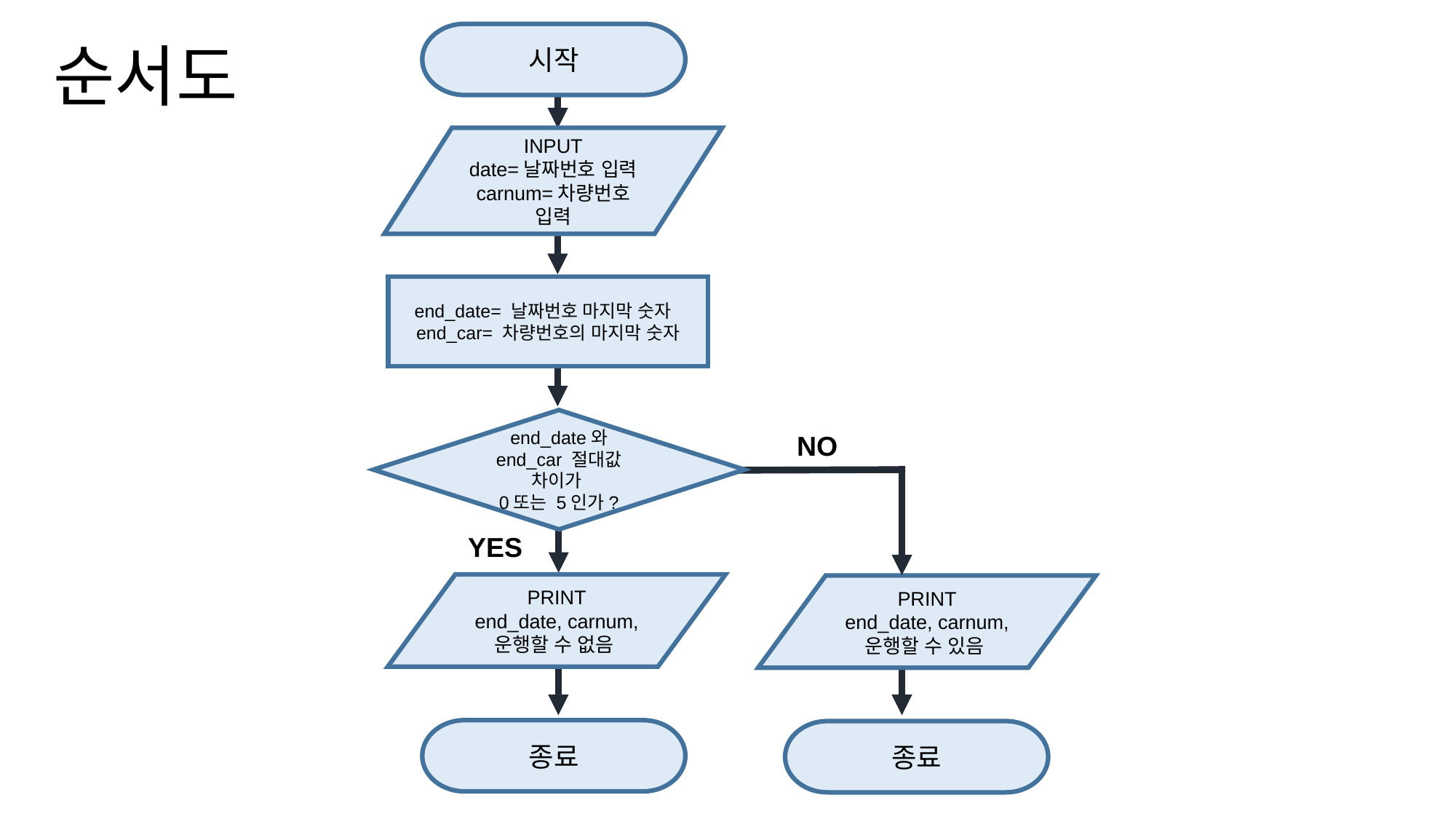

# 순서도
시작
INPUT
date=날짜번호 입력
carnum=차량번호 입력
end_date= 날짜번호 마지막 숫자
end_car= 차량번호의 마지막 숫자
end_date와 end_car 절대값 차이가
0또는 5인가?
NO
YES
PRINT
end_date, carnum, 운행할 수 없음
PRINT
end_date, carnum,
운행할 수 있음
종료
종료